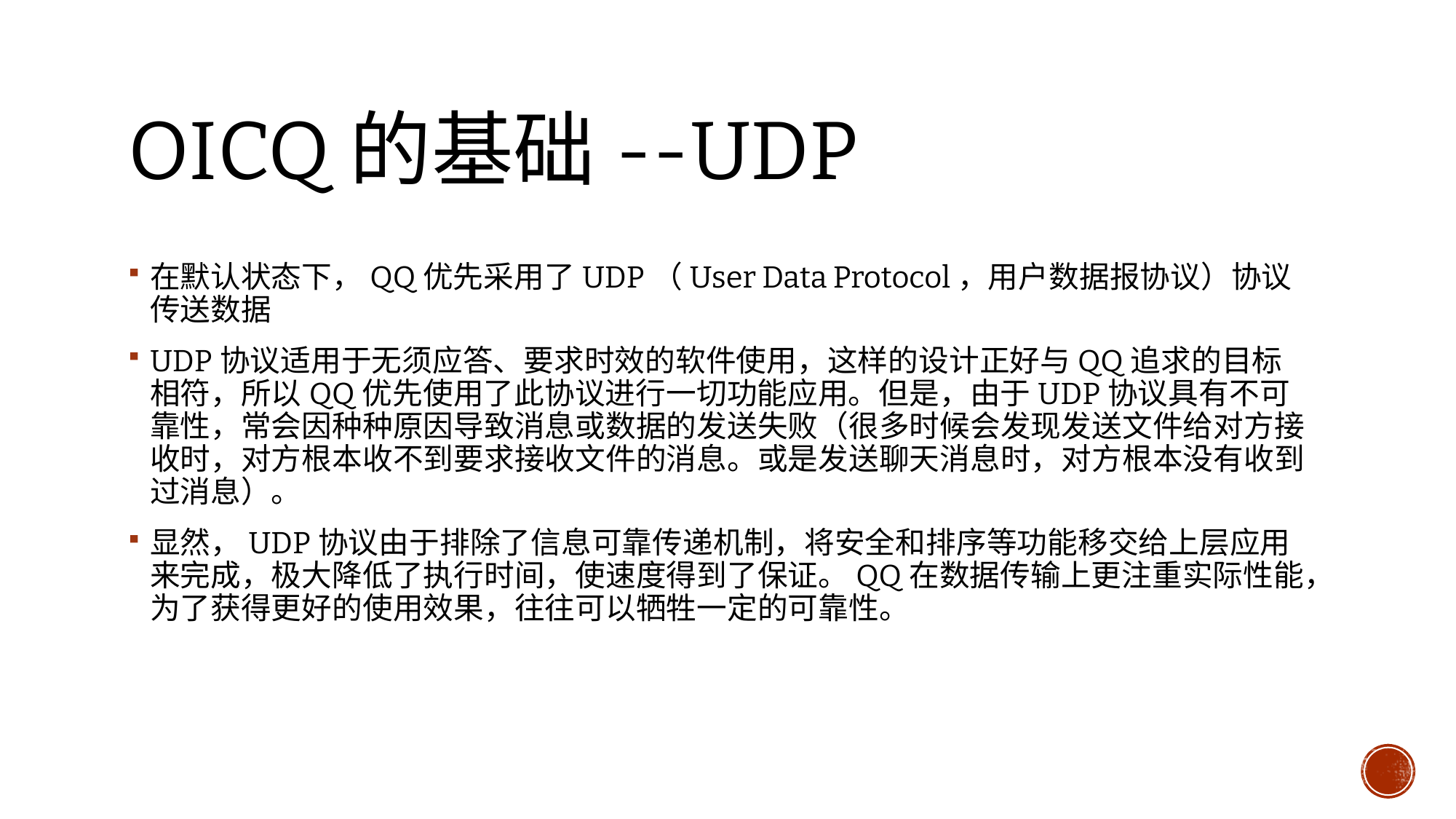

# OICQ的基础--UDP

在默认状态下，QQ优先采用了UDP（User Data Protocol，用户数据报协议）协议传送数据
UDP协议适用于无须应答、要求时效的软件使用，这样的设计正好与QQ追求的目标相符，所以QQ优先使用了此协议进行一切功能应用。但是，由于UDP协议具有不可靠性，常会因种种原因导致消息或数据的发送失败（很多时候会发现发送文件给对方接收时，对方根本收不到要求接收文件的消息。或是发送聊天消息时，对方根本没有收到过消息）。
显然，UDP协议由于排除了信息可靠传递机制，将安全和排序等功能移交给上层应用来完成，极大降低了执行时间，使速度得到了保证。QQ在数据传输上更注重实际性能，为了获得更好的使用效果，往往可以牺牲一定的可靠性。